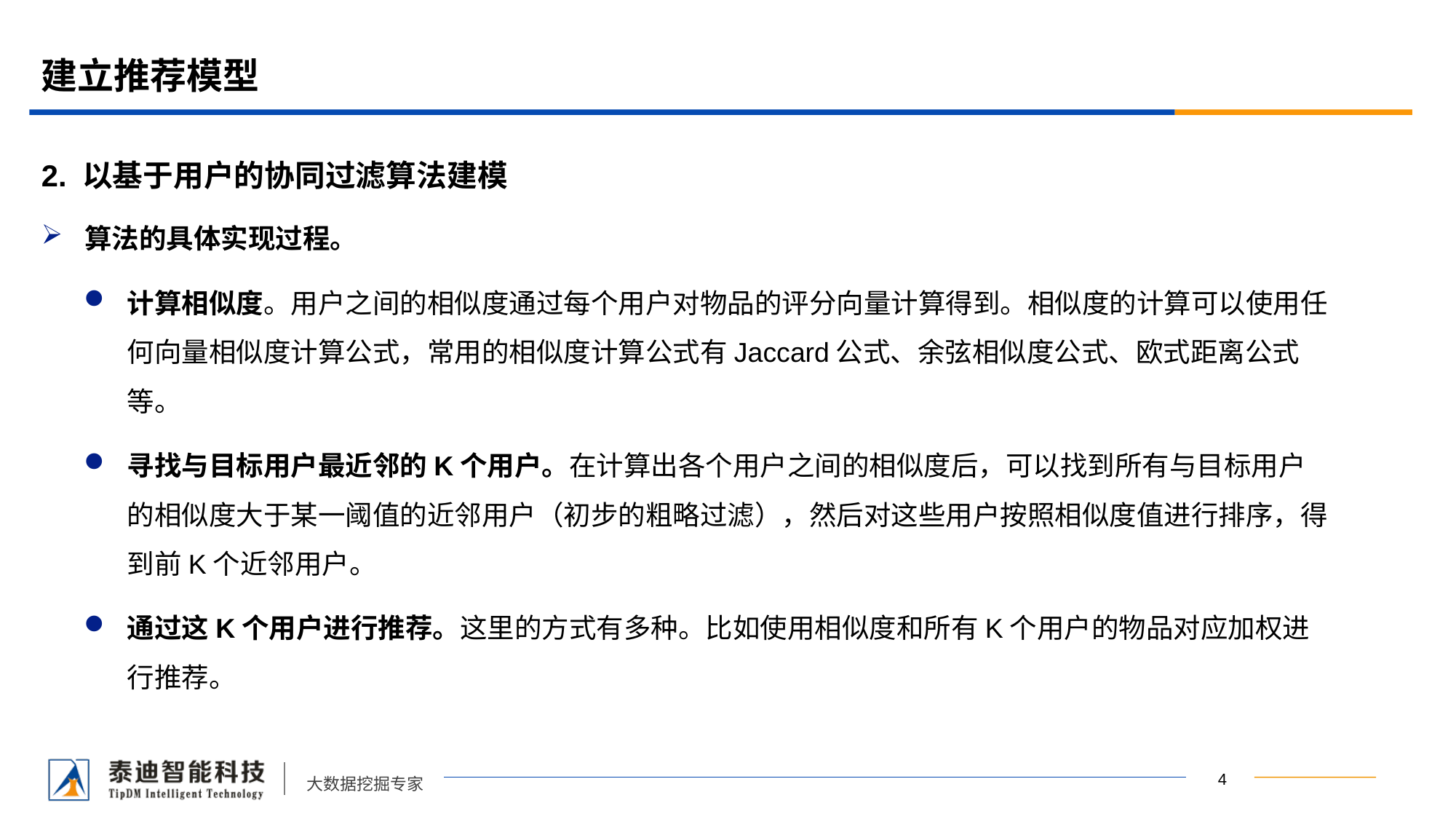

# 建立推荐模型
2. 以基于用户的协同过滤算法建模
算法的具体实现过程。
计算相似度。用户之间的相似度通过每个用户对物品的评分向量计算得到。相似度的计算可以使用任何向量相似度计算公式，常用的相似度计算公式有Jaccard公式、余弦相似度公式、欧式距离公式等。
寻找与目标用户最近邻的K个用户。在计算出各个用户之间的相似度后，可以找到所有与目标用户的相似度大于某一阈值的近邻用户（初步的粗略过滤），然后对这些用户按照相似度值进行排序，得到前K个近邻用户。
通过这K个用户进行推荐。这里的方式有多种。比如使用相似度和所有K个用户的物品对应加权进行推荐。